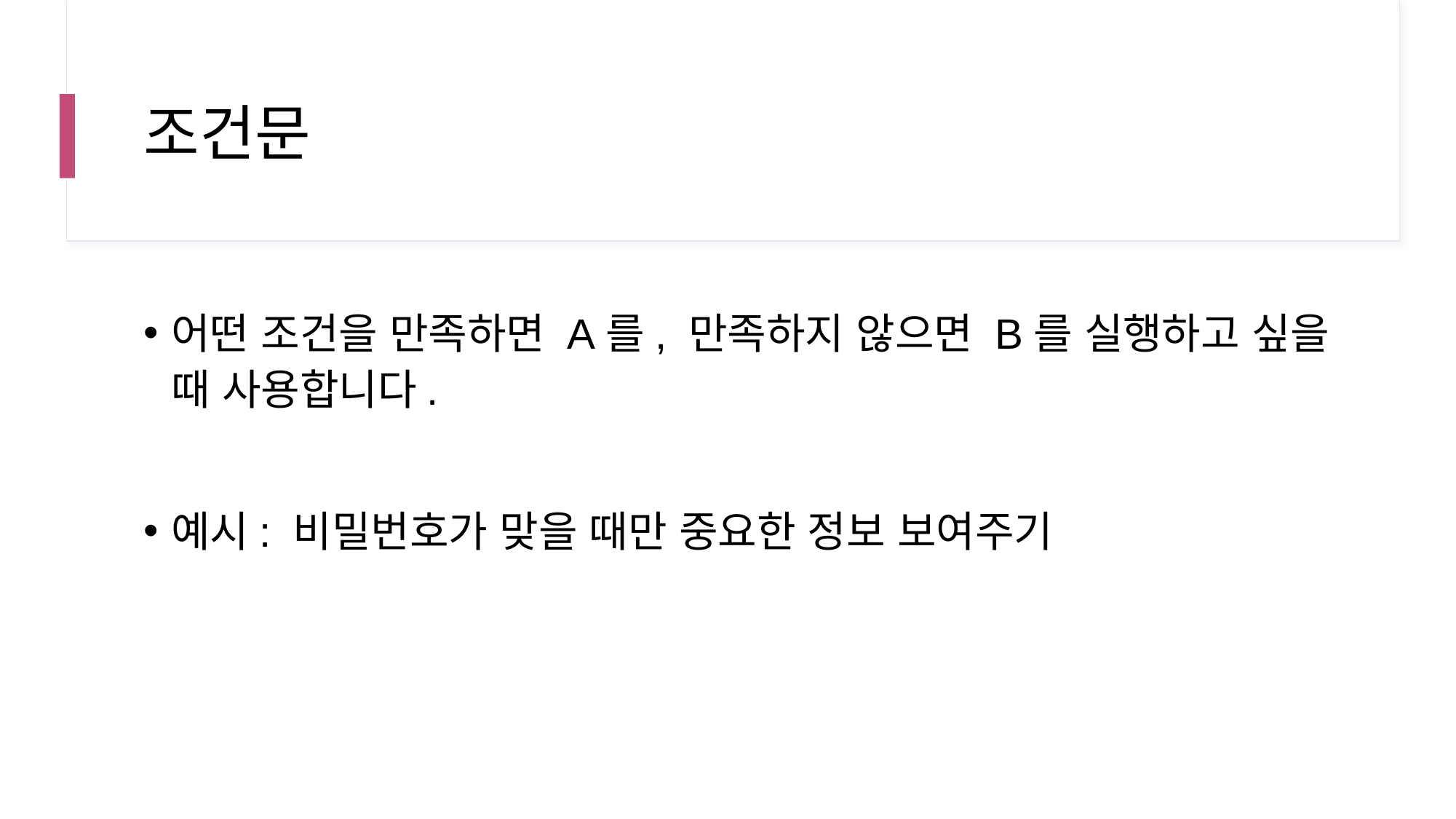

# 조건문
어떤 조건을 만족하면 A를, 만족하지 않으면 B를 실행하고 싶을 때 사용합니다.

예시: 비밀번호가 맞을 때만 중요한 정보 보여주기